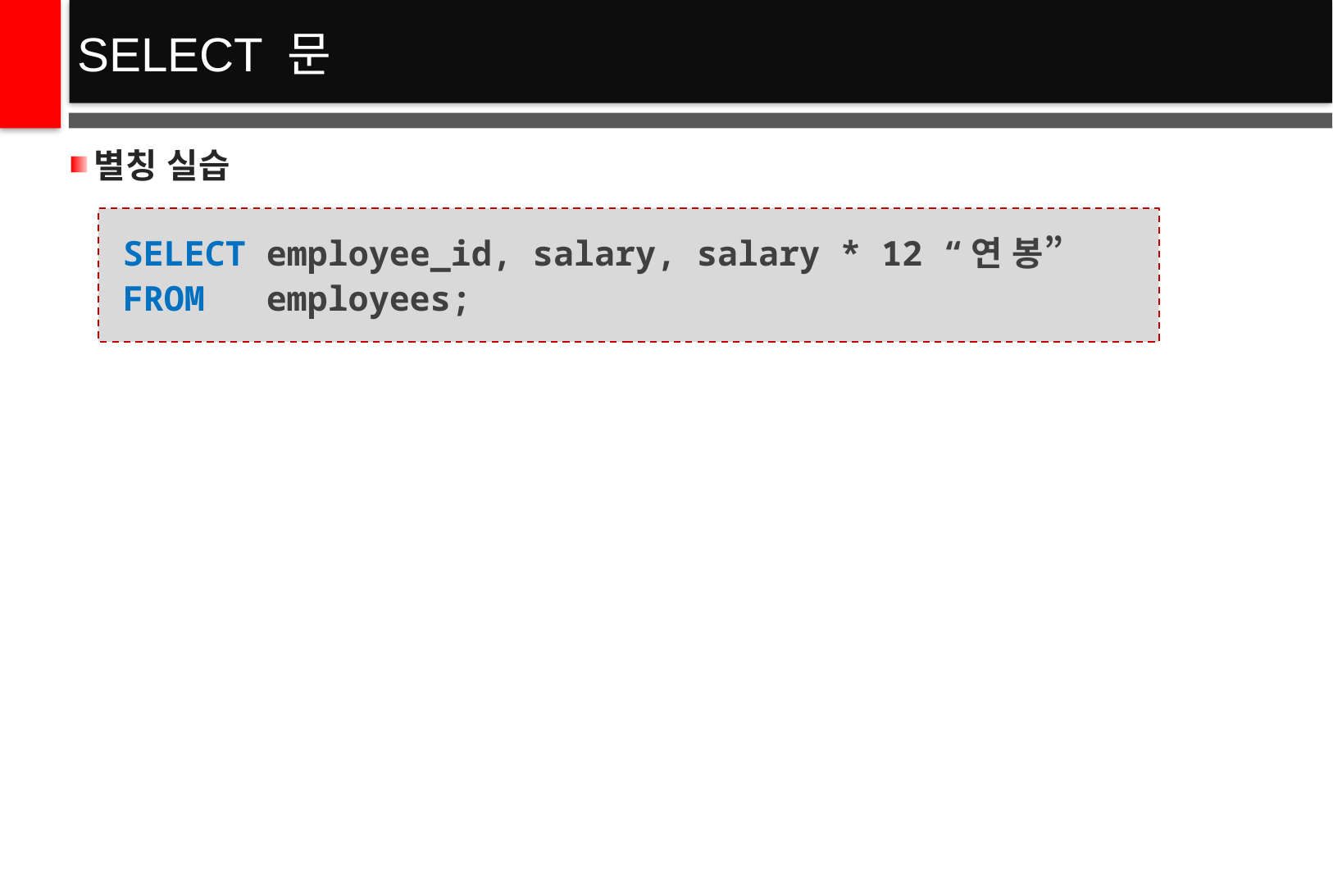

# SELECT 문
별칭 실습
SELECT employee_id, salary, salary * 12 “연 봉”
FROM   employees;